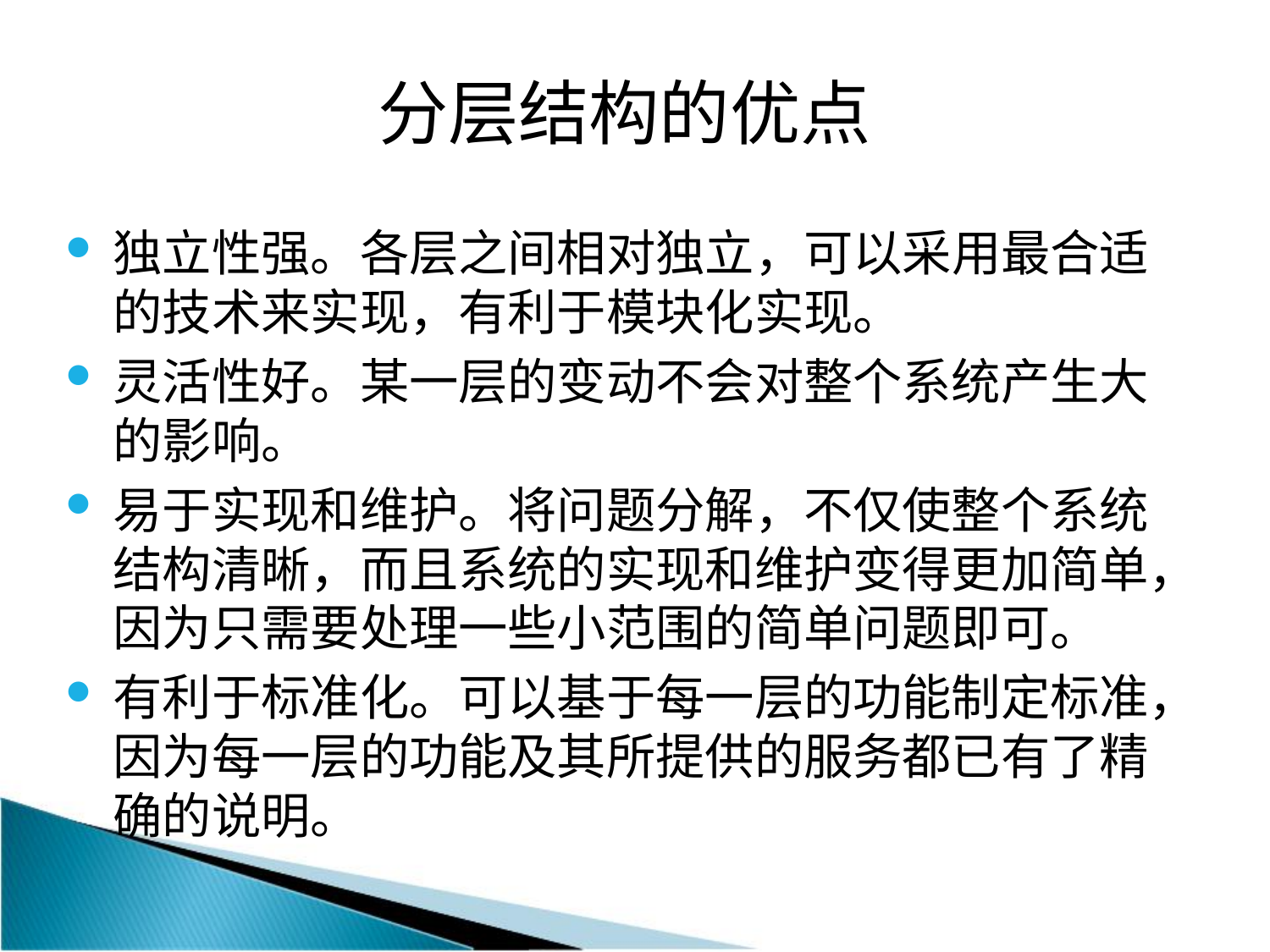

# 分层结构的优点
独立性强。各层之间相对独立，可以采用最合适的技术来实现，有利于模块化实现。
灵活性好。某一层的变动不会对整个系统产生大的影响。
易于实现和维护。将问题分解，不仅使整个系统结构清晰，而且系统的实现和维护变得更加简单，因为只需要处理一些小范围的简单问题即可。
有利于标准化。可以基于每一层的功能制定标准，因为每一层的功能及其所提供的服务都已有了精确的说明。